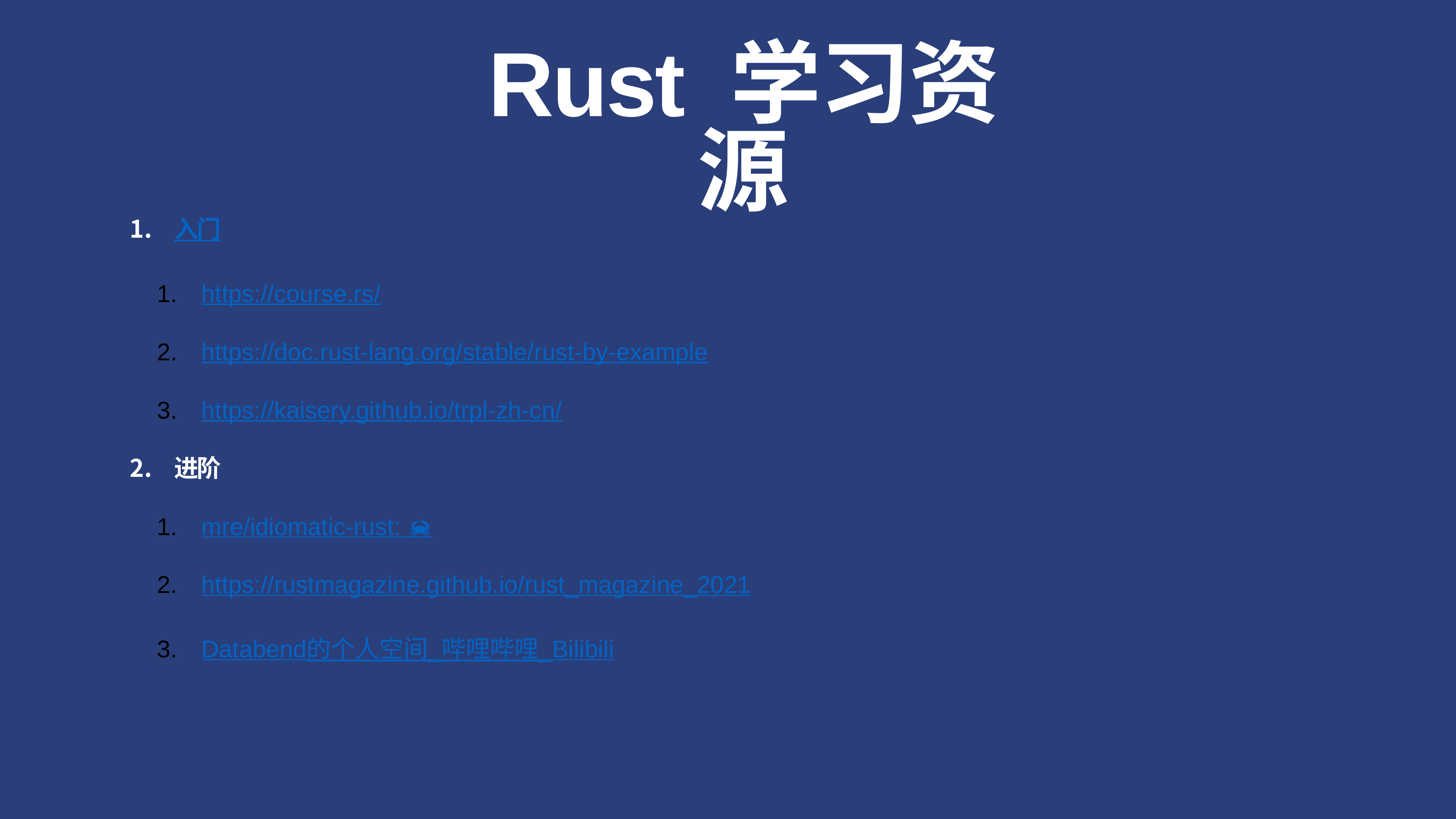

Rust 学习资源
入门
https://course.rs/
https://doc.rust-lang.org/stable/rust-by-example
https://kaisery.github.io/trpl-zh-cn/
进阶
mre/idiomatic-rust: 🦀
https://rustmagazine.github.io/rust_magazine_2021
Databend的个人空间_哔哩哔哩_Bilibili